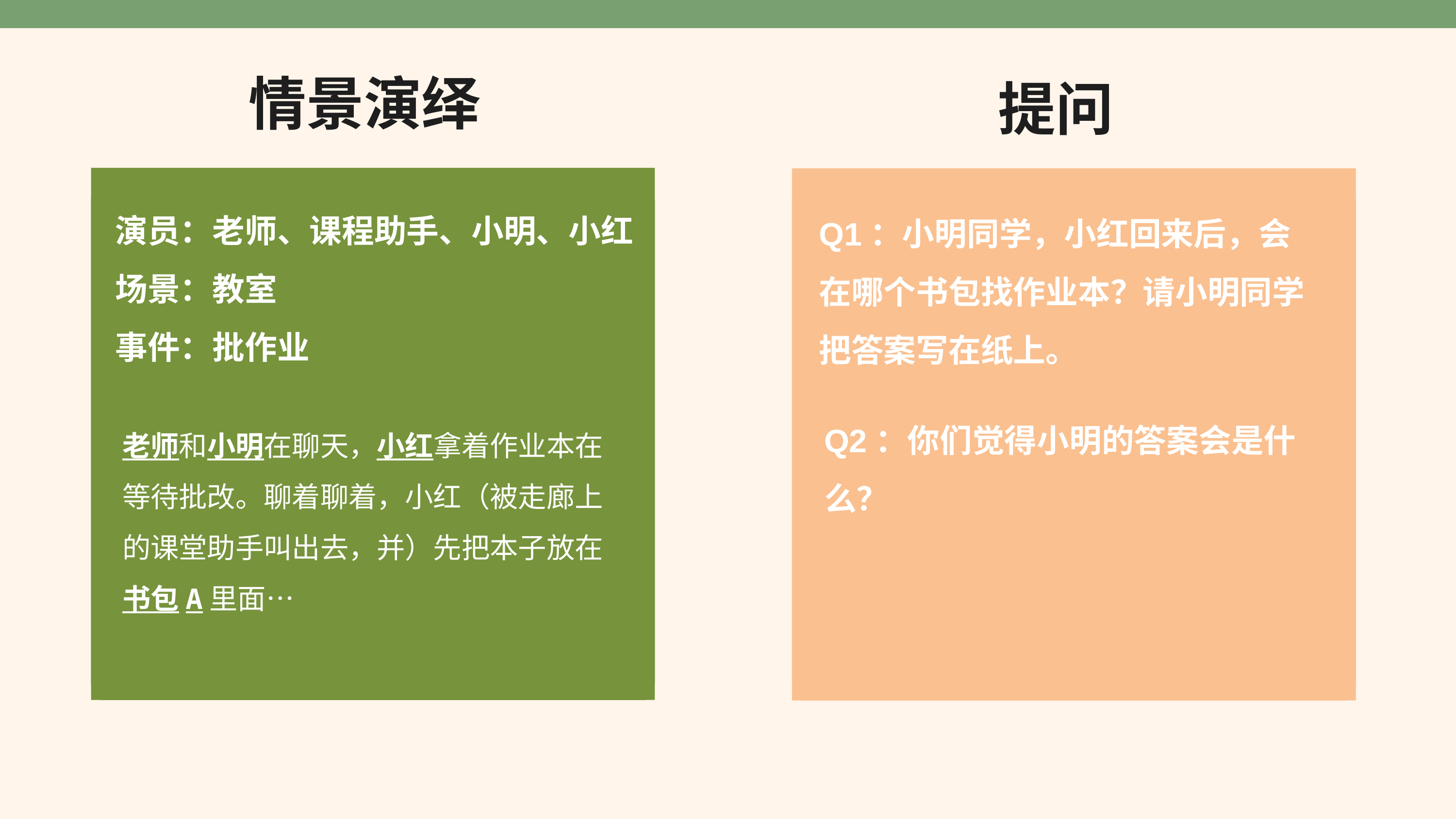

情景演绎
提问

演员：老师、课程助手、小明、小红
场景：教室
事件：批作业
Q1：小明同学，小红回来后，会在哪个书包找作业本？请小明同学把答案写在纸上。
Q2：你们觉得小明的答案会是什么？
老师和小明在聊天，小红拿着作业本在等待批改。聊着聊着，小红（被走廊上的课堂助手叫出去，并）先把本子放在书包A里面…